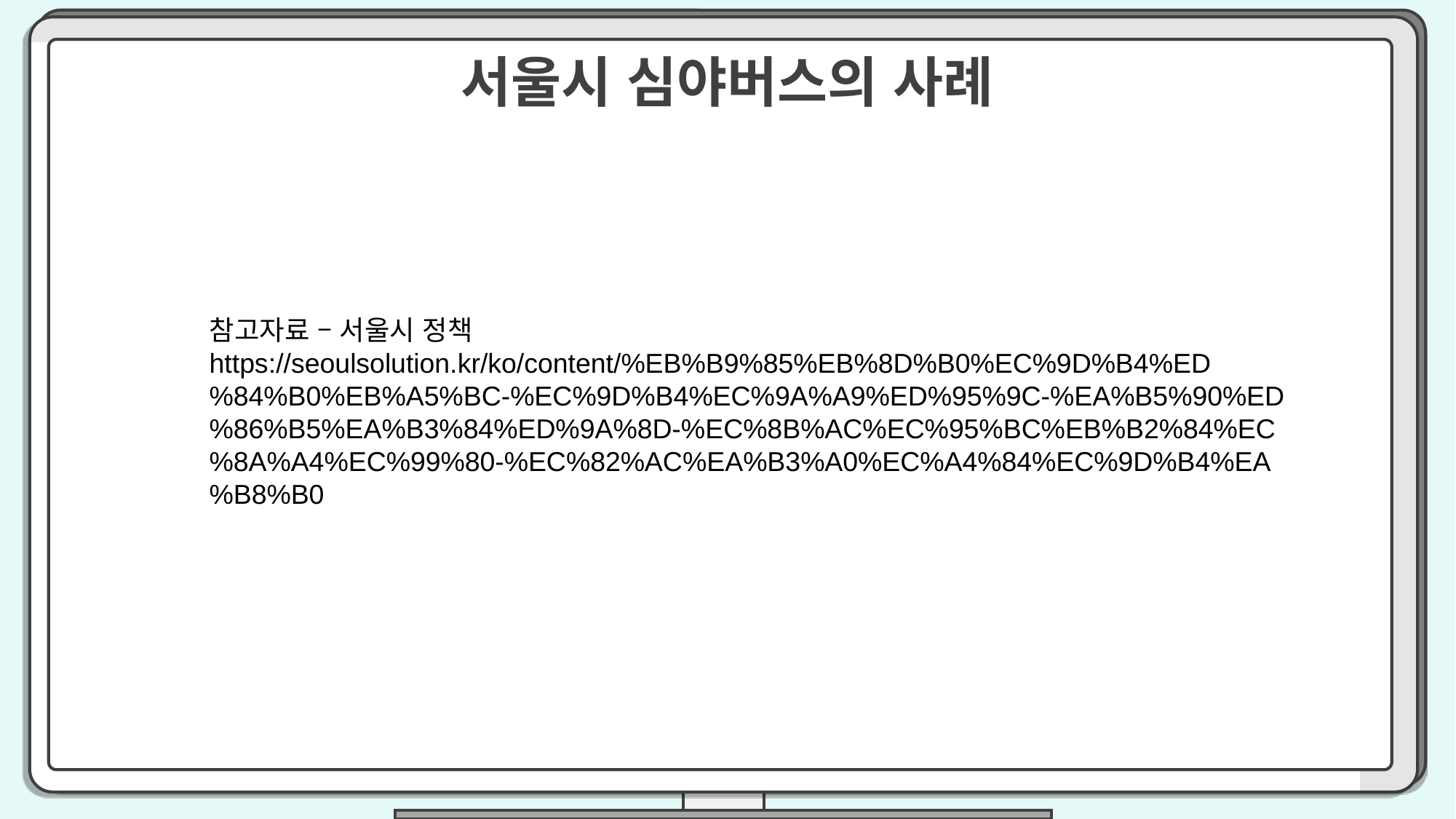

서울시 심야버스의 사례
참고자료 – 서울시 정책
https://seoulsolution.kr/ko/content/%EB%B9%85%EB%8D%B0%EC%9D%B4%ED%84%B0%EB%A5%BC-%EC%9D%B4%EC%9A%A9%ED%95%9C-%EA%B5%90%ED%86%B5%EA%B3%84%ED%9A%8D-%EC%8B%AC%EC%95%BC%EB%B2%84%EC%8A%A4%EC%99%80-%EC%82%AC%EA%B3%A0%EC%A4%84%EC%9D%B4%EA%B8%B0